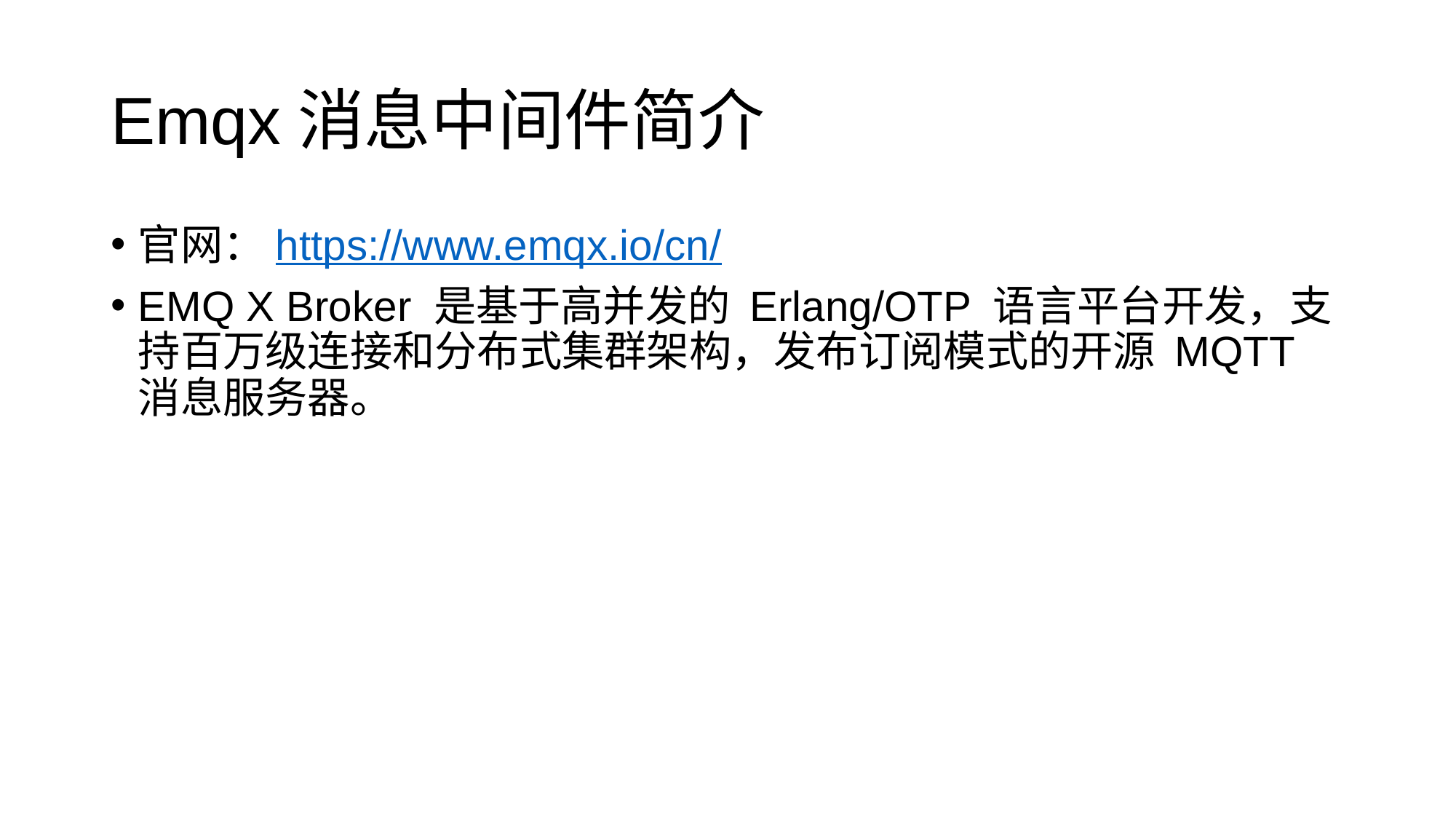

# Emqx消息中间件简介
官网：https://www.emqx.io/cn/
EMQ X Broker 是基于高并发的 Erlang/OTP 语言平台开发，支持百万级连接和分布式集群架构，发布订阅模式的开源 MQTT 消息服务器。